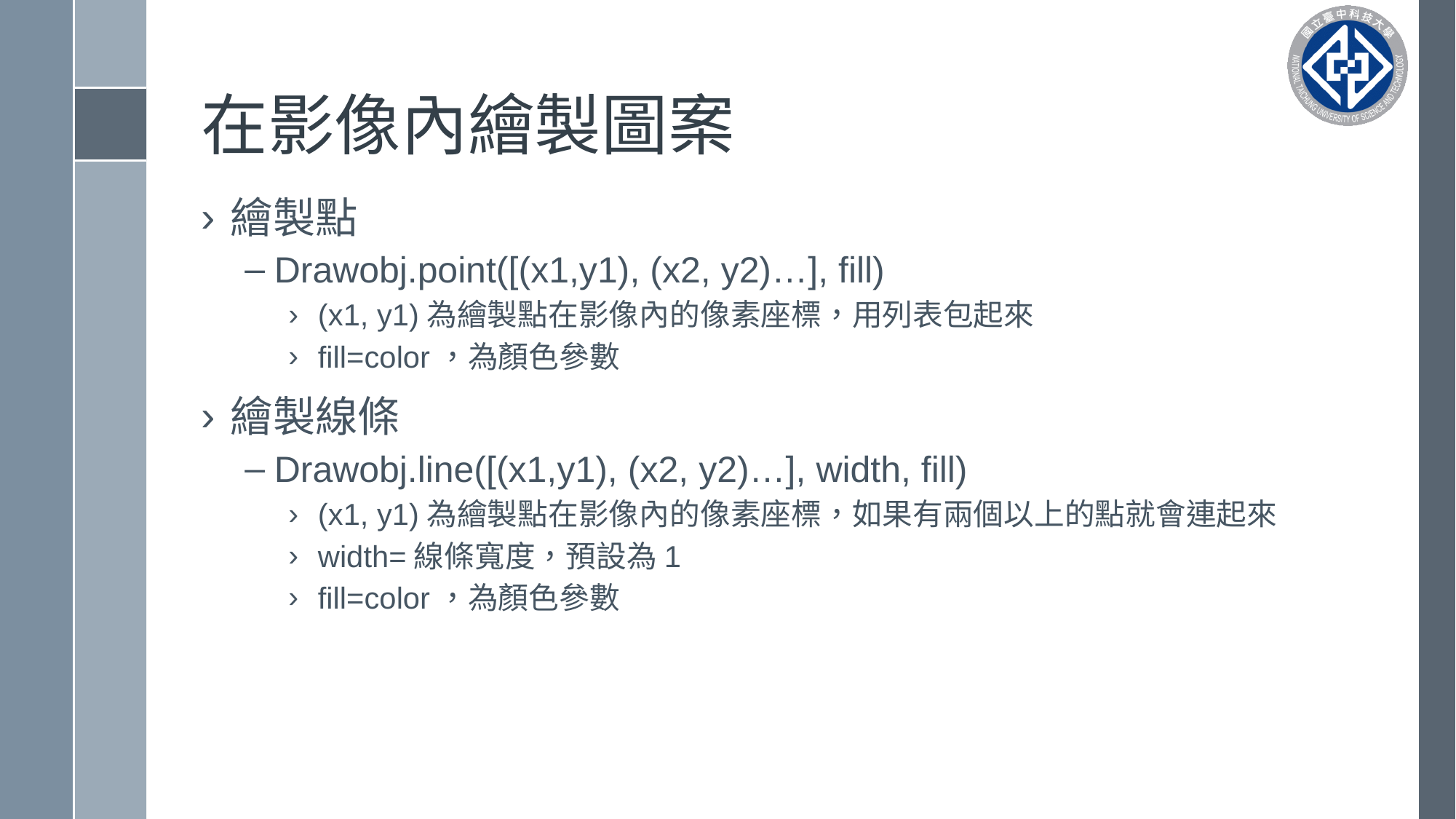

# 在影像內繪製圖案
繪製點
Drawobj.point([(x1,y1), (x2, y2)…], fill)
(x1, y1)為繪製點在影像內的像素座標，用列表包起來
fill=color，為顏色參數
繪製線條
Drawobj.line([(x1,y1), (x2, y2)…], width, fill)
(x1, y1)為繪製點在影像內的像素座標，如果有兩個以上的點就會連起來
width=線條寬度，預設為1
fill=color，為顏色參數